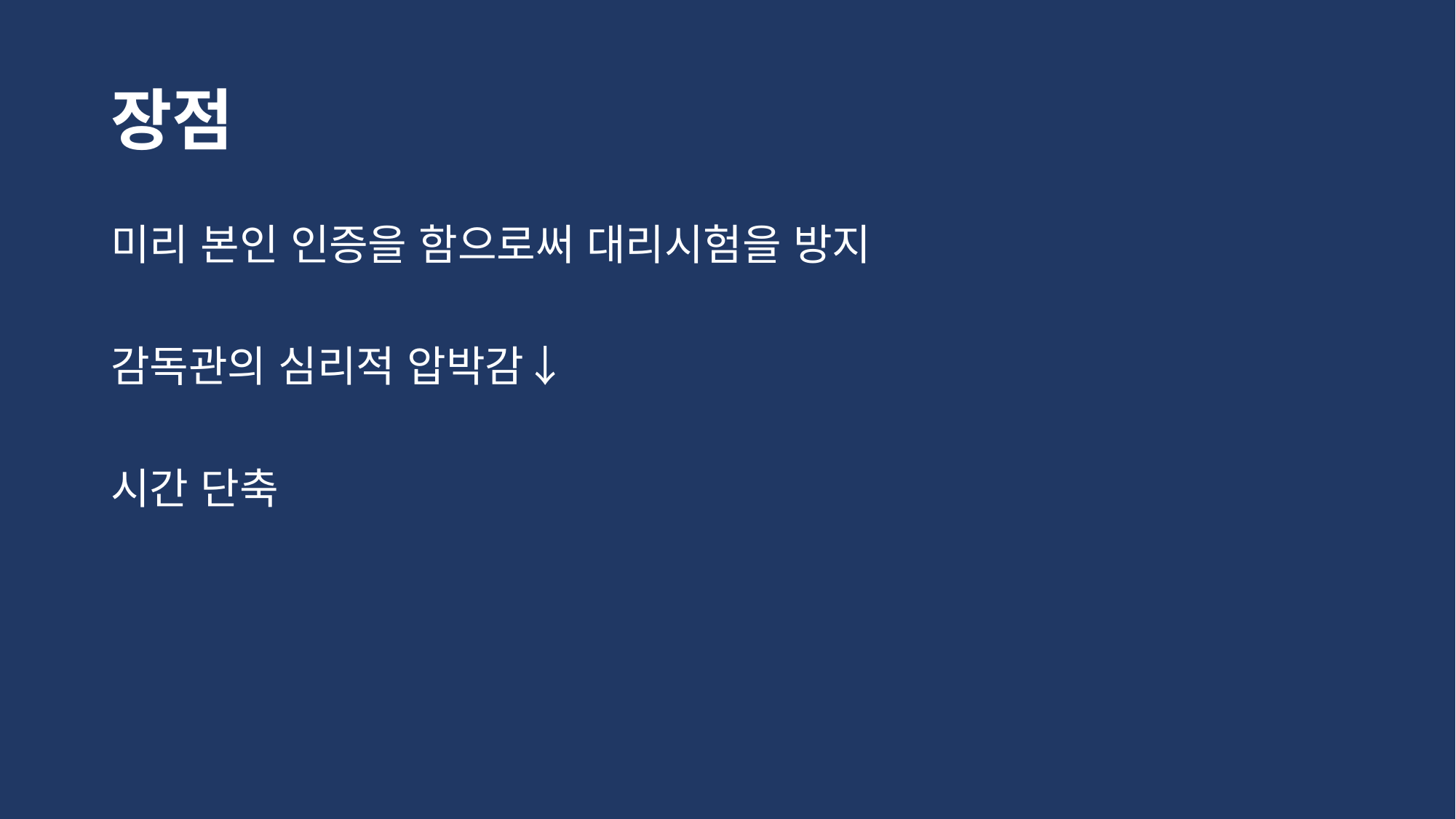

# 장점
미리 본인 인증을 함으로써 대리시험을 방지

감독관의 심리적 압박감↓

시간 단축